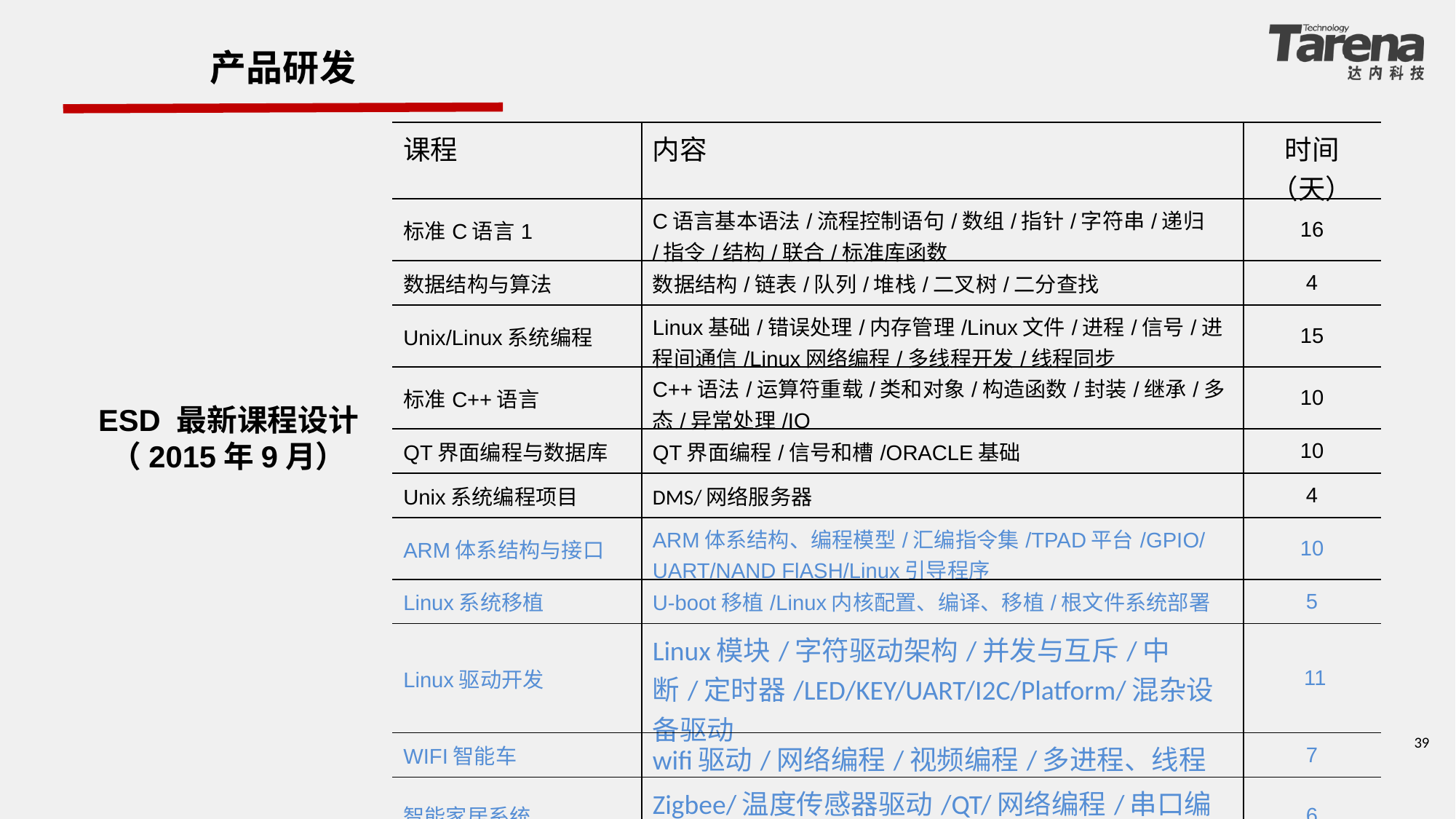

产品研发
| 课程 | 内容 | 时间（天） |
| --- | --- | --- |
| 标准C语言1 | C语言基本语法/流程控制语句/数组/指针/字符串/递归 /指令/结构/联合/标准库函数 | 16 |
| 数据结构与算法 | 数据结构/链表/队列/堆栈/二叉树/二分查找 | 4 |
| Unix/Linux系统编程 | Linux基础/错误处理/内存管理/Linux文件/进程/信号/进程间通信/Linux网络编程/多线程开发/线程同步 | 15 |
| 标准C++语言 | C++语法/运算符重载/类和对象/构造函数/封装/继承/多态/异常处理/IO | 10 |
| QT界面编程与数据库 | QT界面编程/信号和槽/ORACLE基础 | 10 |
| Unix系统编程项目 | DMS/网络服务器 | 4 |
| ARM体系结构与接口 | ARM体系结构、编程模型/汇编指令集/TPAD平台/GPIO/UART/NAND FlASH/Linux引导程序 | 10 |
| Linux系统移植 | U-boot移植/Linux内核配置、编译、移植/根文件系统部署 | 5 |
| Linux驱动开发 | Linux模块/字符驱动架构/并发与互斥/中断/定时器/LED/KEY/UART/I2C/Platform/混杂设备驱动 | 11 |
| WIFI智能车 | wifi驱动/网络编程/视频编程/多进程、线程 | 7 |
| 智能家居系统 | Zigbee/温度传感器驱动/QT/网络编程/串口编程 | 6 |
|  | 总计 | 98 |
ESD 最新课程设计
（2015年9月）
39